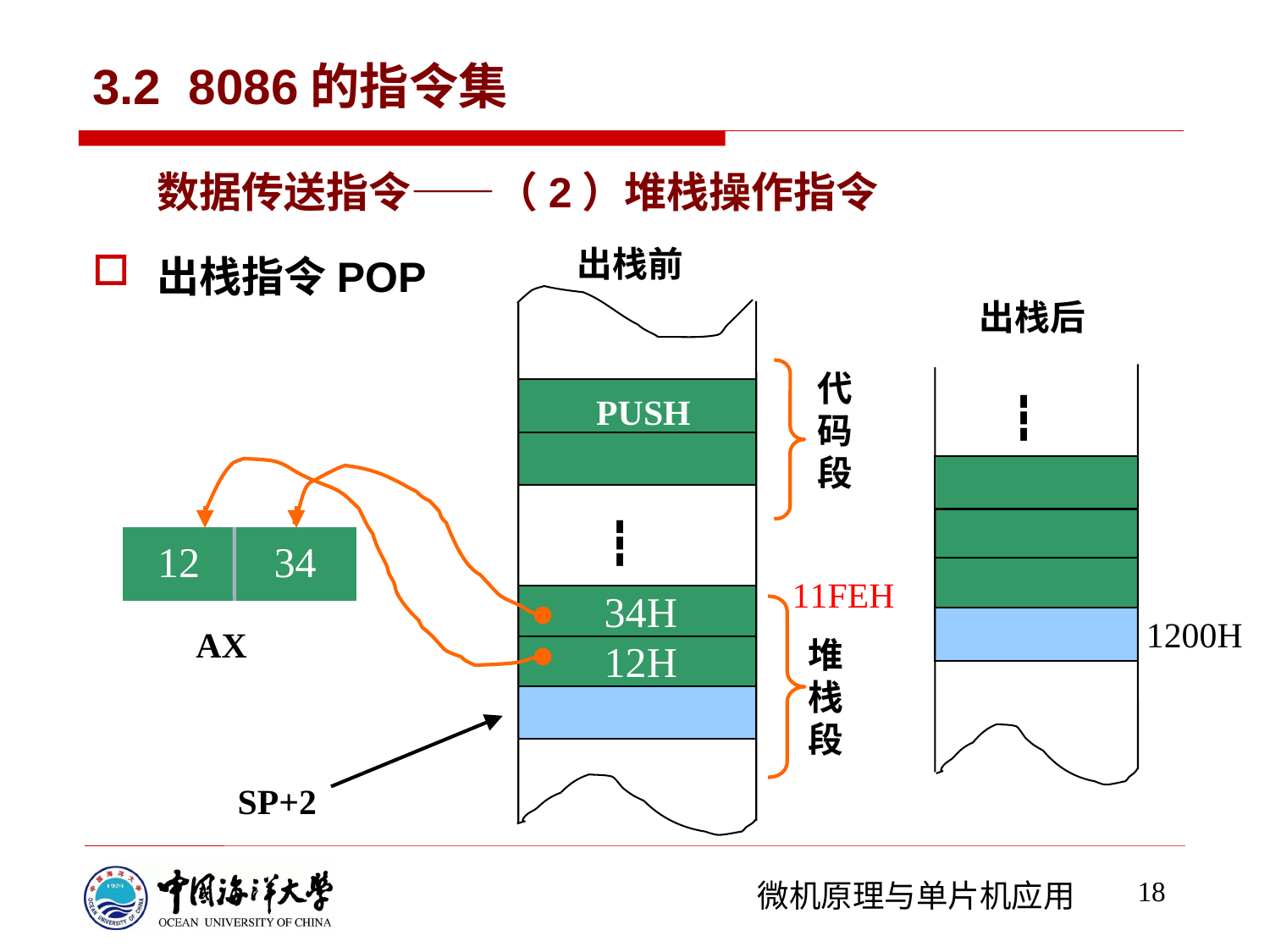

# 3.2  8086的指令集
数据传送指令——（2）堆栈操作指令
出栈指令POP

出栈前

出栈后

代码段

PUSH
┇

┇

 12       34

11FEH
34H

1200H

 AX
堆栈段
12H

 SP+2

18